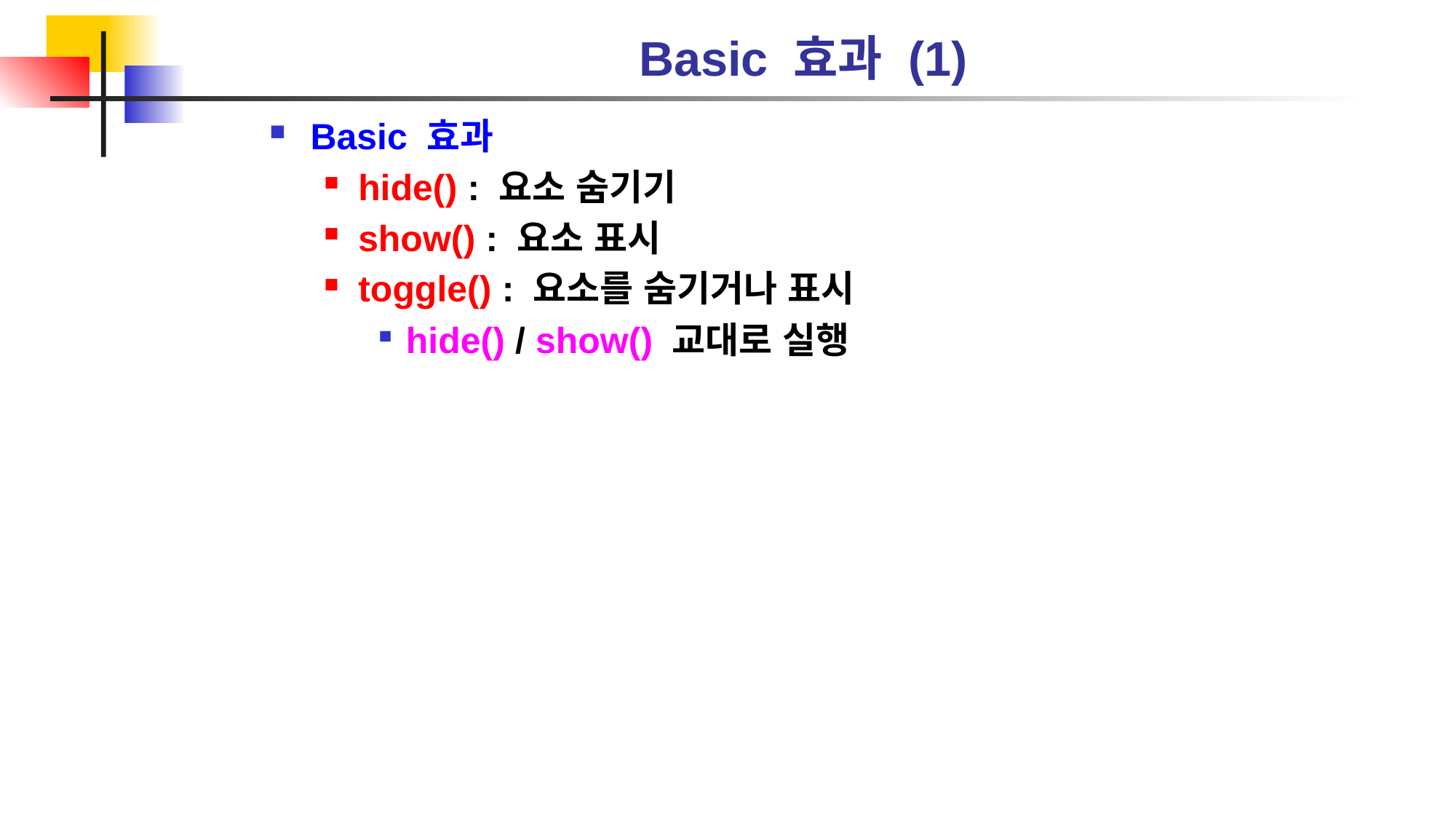

# Basic 효과 (1)
Basic 효과
hide() : 요소 숨기기
show() : 요소 표시
toggle() : 요소를 숨기거나 표시
hide() / show() 교대로 실행